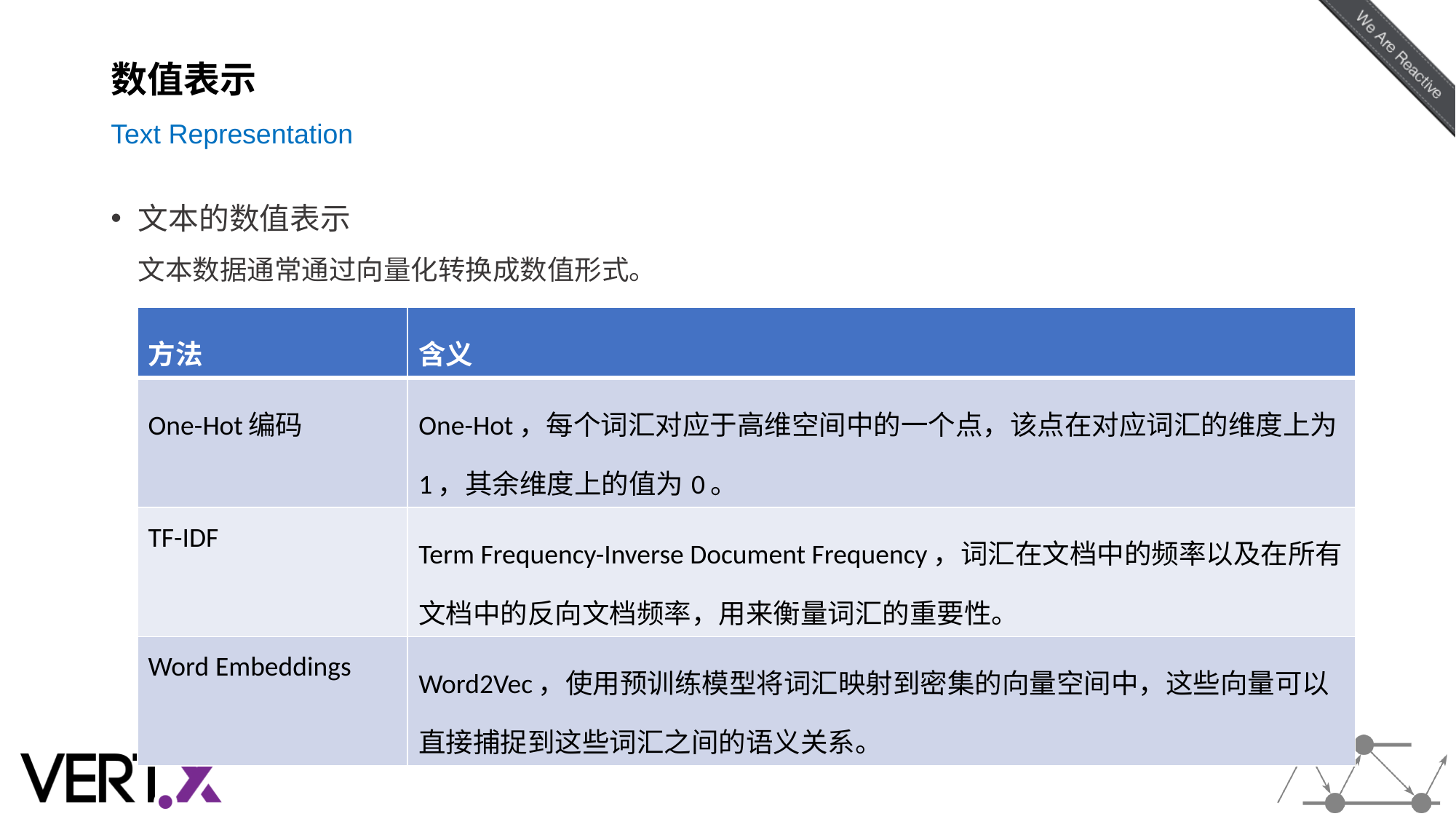

# 数值表示 Text Representation
文本的数值表示
文本数据通常通过向量化转换成数值形式。
| 方法 | 含义 |
| --- | --- |
| One-Hot编码 | One-Hot，每个词汇对应于高维空间中的一个点，该点在对应词汇的维度上为1，其余维度上的值为0。 |
| TF-IDF | Term Frequency-Inverse Document Frequency，词汇在文档中的频率以及在所有文档中的反向文档频率，用来衡量词汇的重要性。 |
| Word Embeddings | Word2Vec，使用预训练模型将词汇映射到密集的向量空间中，这些向量可以直接捕捉到这些词汇之间的语义关系。 |